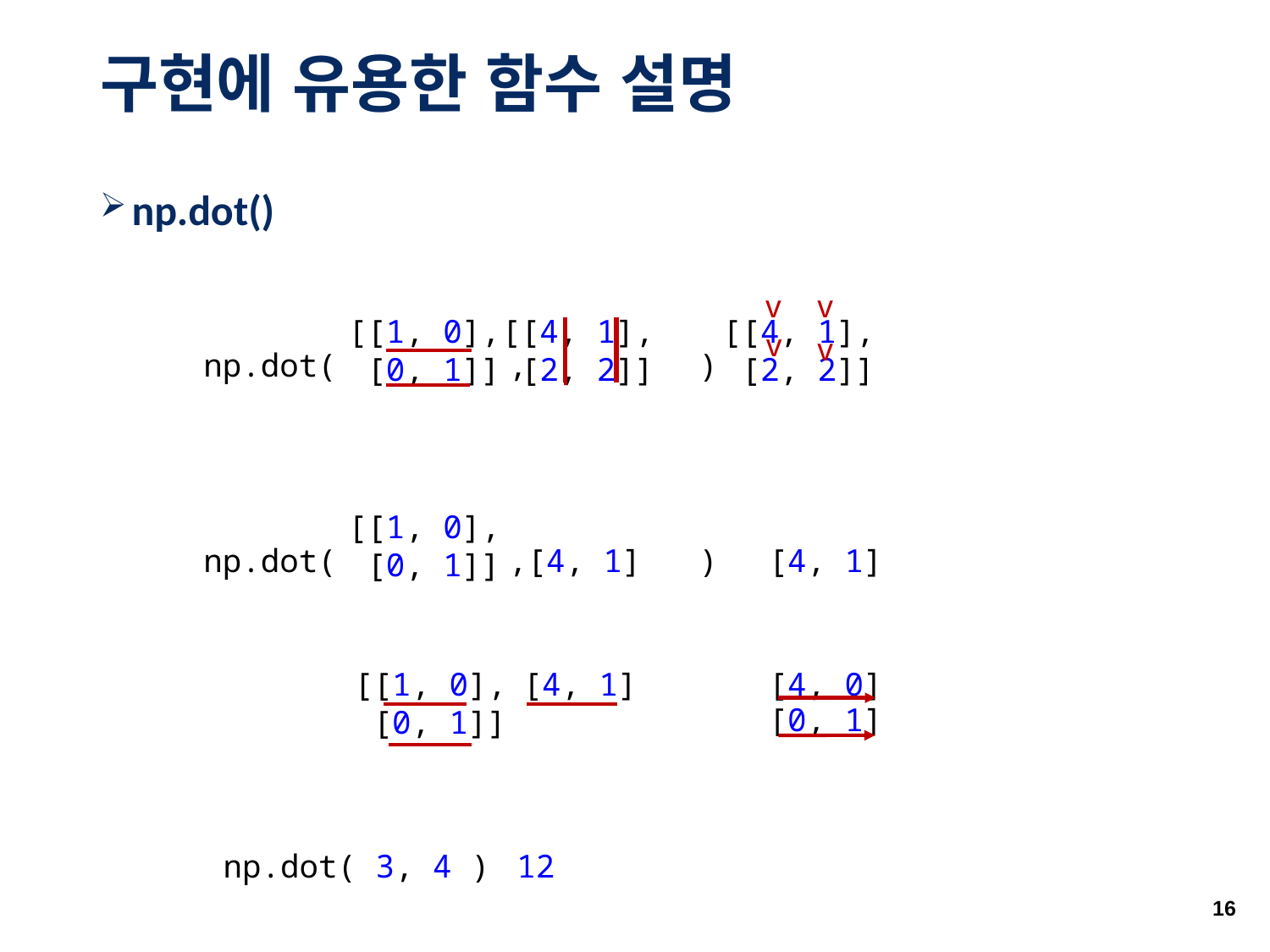

# 구현에 유용한 함수 설명
np.dot()
v
v
[[1, 0],
 [0, 1]]
[[4, 1],
 [2, 2]]
[[4, 1],
 [2, 2]]
v
v
np.dot(         ,         )
[[1, 0],
 [0, 1]]
np.dot(         ,         )
[4, 1]
[4, 1]

    [[1, 0],
     [0, 1]]

    [4, 1]
[4, 0]

[0, 1]
np.dot( 3, 4 )
12
16